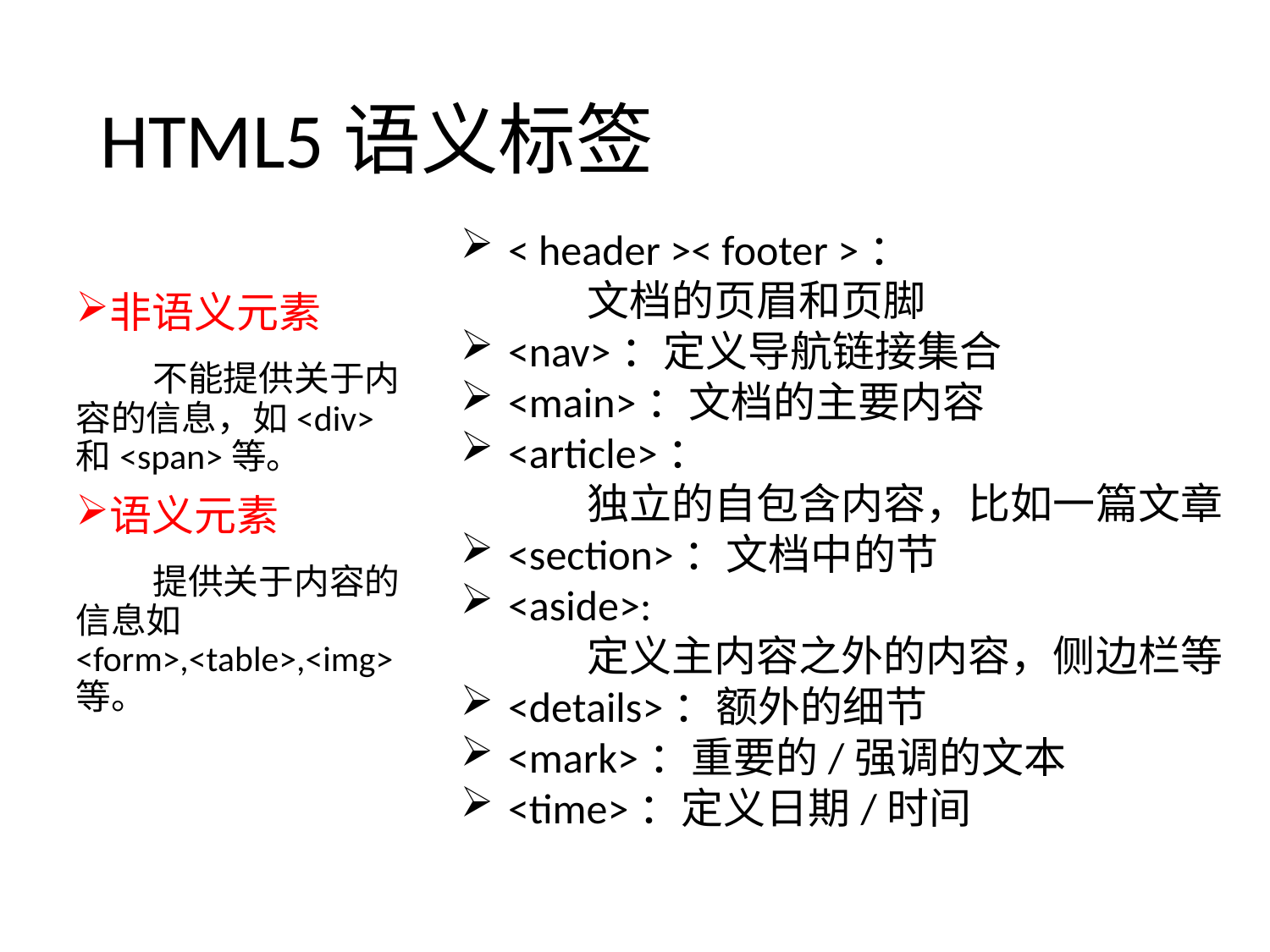

# HTML5语义标签
< header >< footer >：
	文档的页眉和页脚
<nav>：定义导航链接集合
<main>：文档的主要内容
<article>：
	独立的自包含内容，比如一篇文章
<section>：文档中的节
<aside>:
	定义主内容之外的内容，侧边栏等
<details>：额外的细节
<mark>：重要的/强调的文本
<time>：定义日期/时间

非语义元素
       不能提供关于内容的信息，如<div>和<span>等。
语义元素
       提供关于内容的信息如<form>,<table>,<img>等。